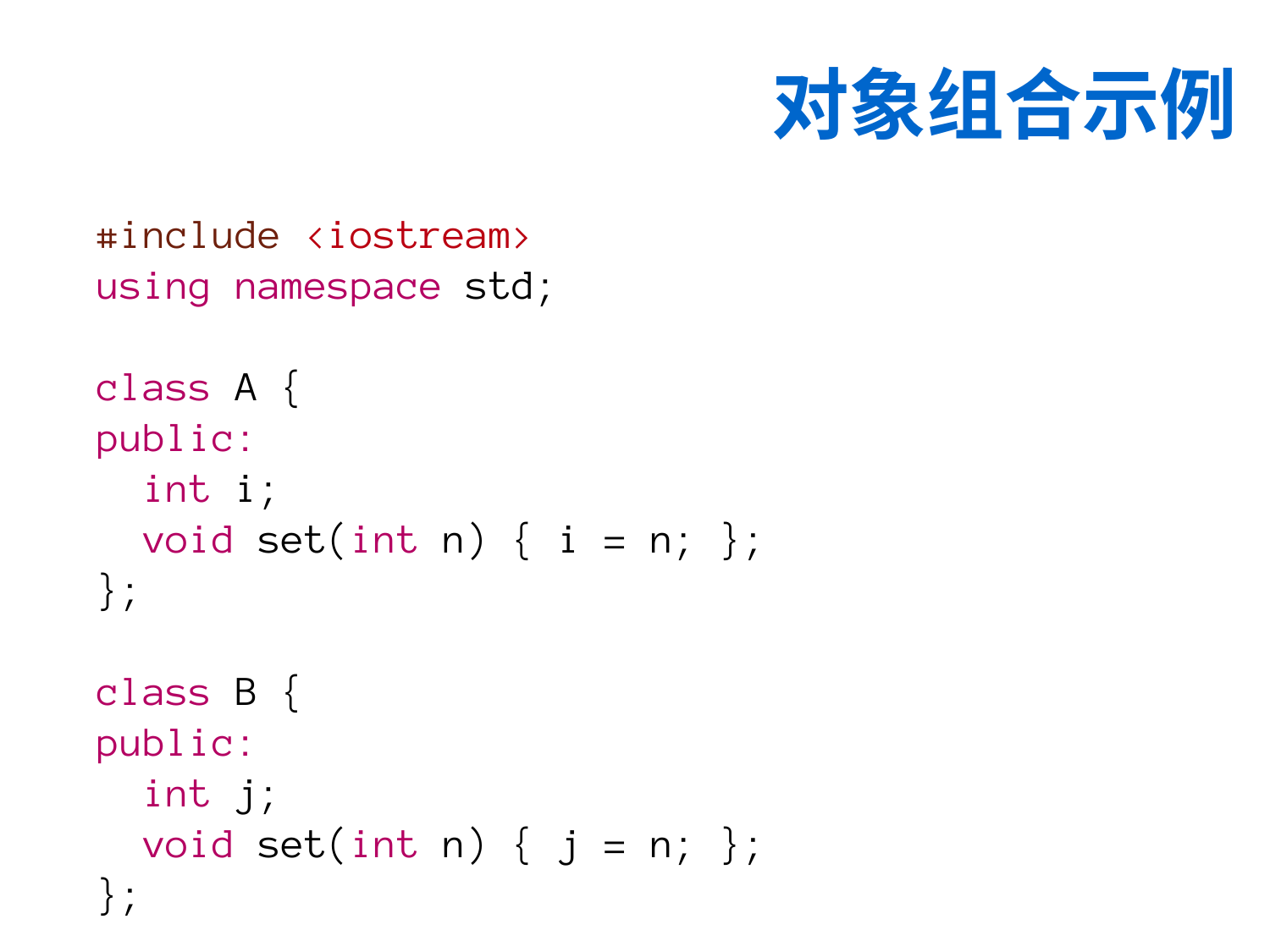

# 对象组合示例
#include <iostream>
using namespace std;

class A {
public:
  int i;
  void set(int n) { i = n; };
};

class B {
public:
  int j;
  void set(int n) { j = n; };
};